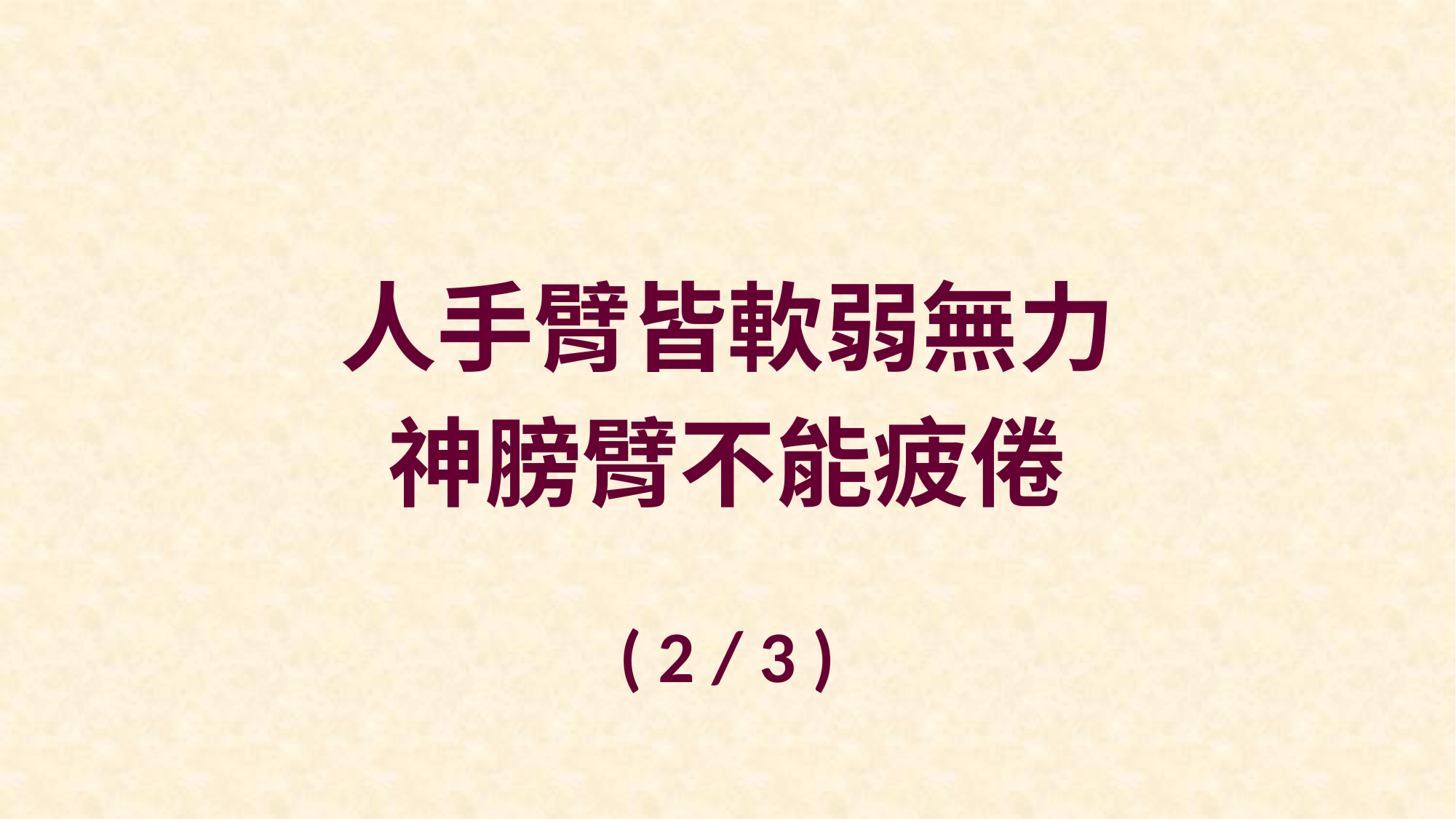

人手臂皆軟弱無力
神膀臂不能疲倦
( 2 / 3 )